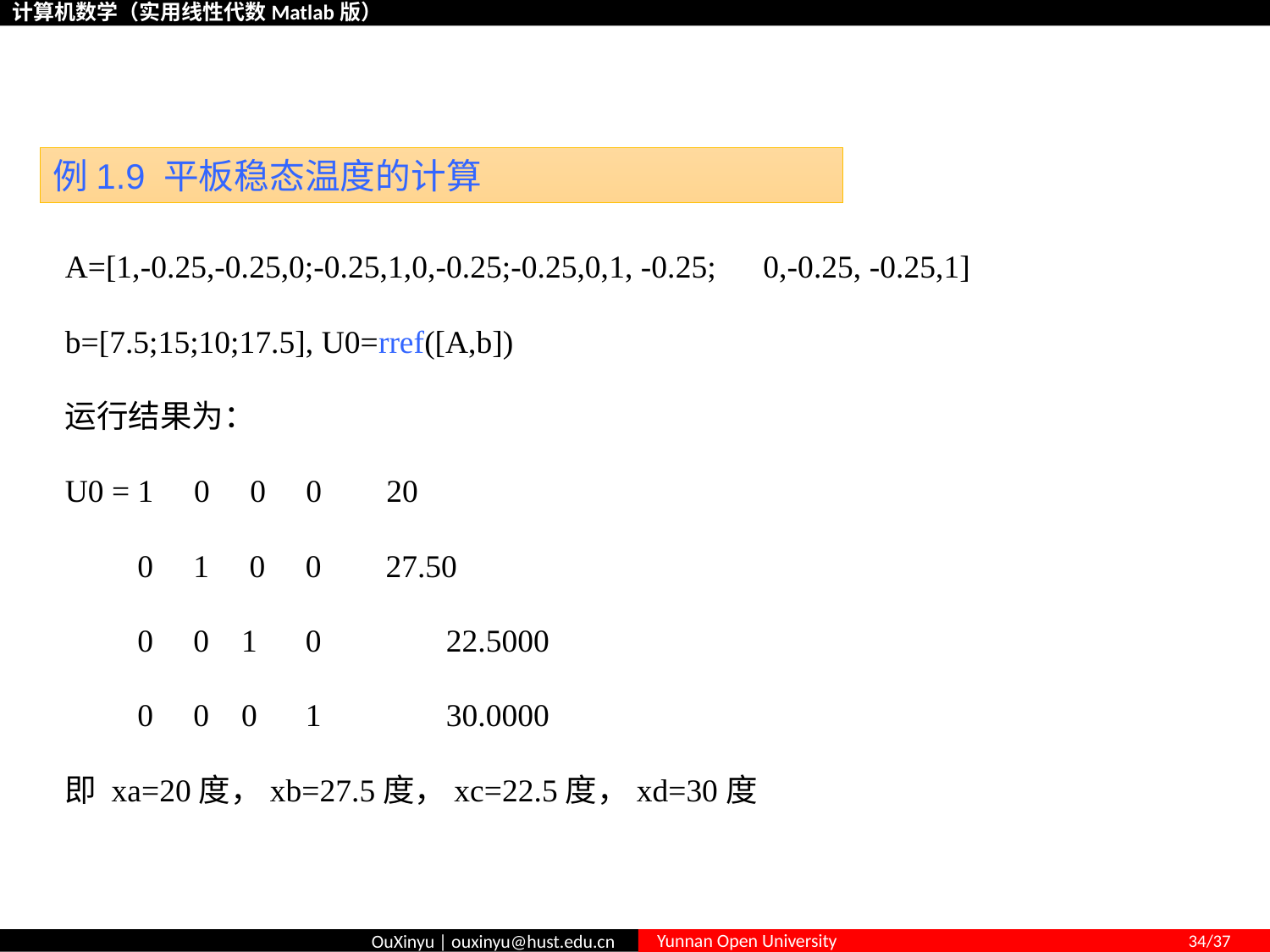

# 1.6  应 用 实 例
例1.9 平板稳态温度的计算
A=[1,-0.25,-0.25,0;-0.25,1,0,-0.25;-0.25,0,1, -0.25;　0,-0.25, -0.25,1]
b=[7.5;15;10;17.5], U0=rref([A,b])
运行结果为：
U0 = 1     0     0     0        20
         0     1     0     0        27.50
         0     0    1      0	22.5000
         0     0    0      1	30.0000
即 xa=20度，xb=27.5度，xc=22.5度，xd=30度